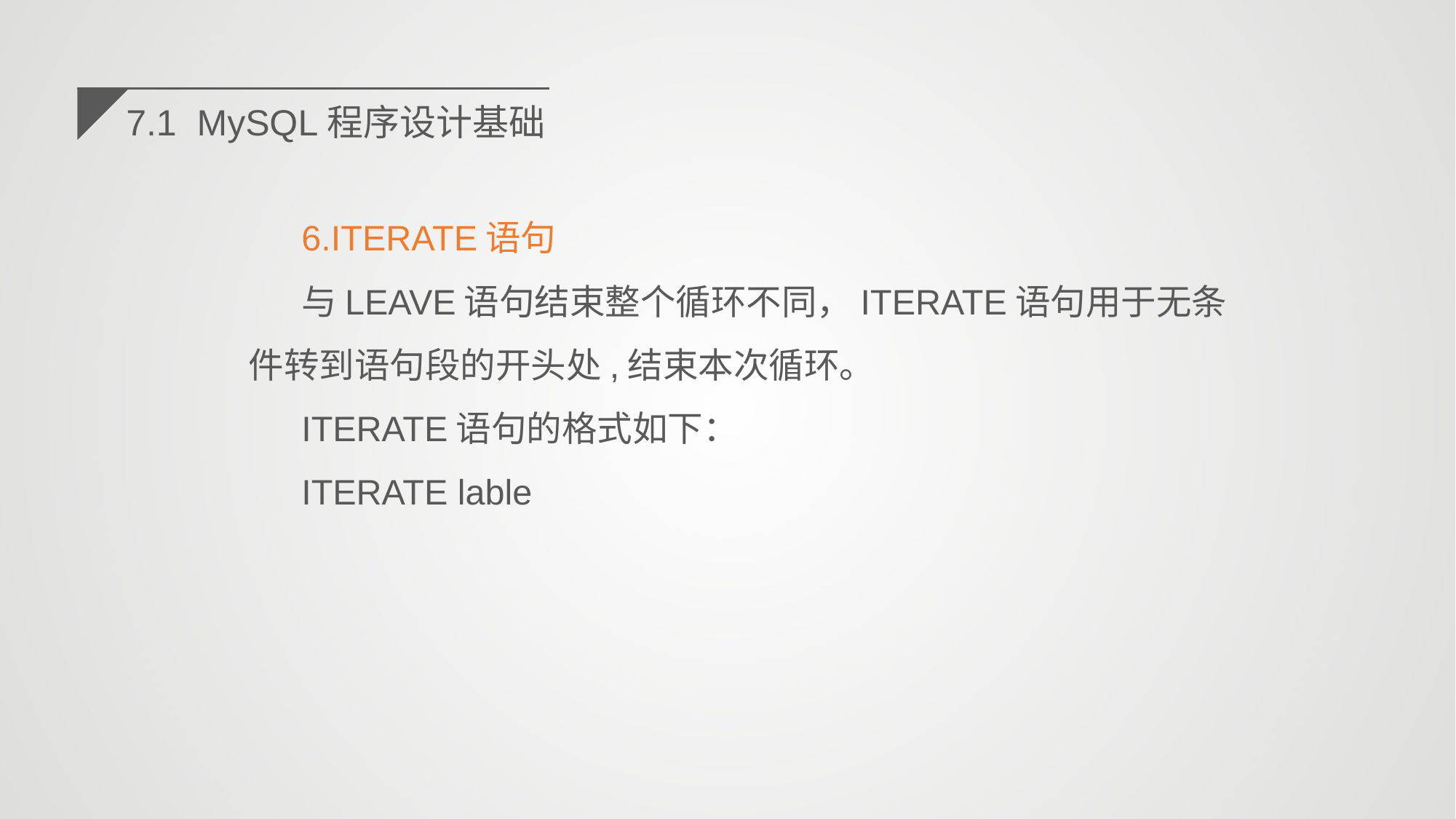

7.1  MySQL程序设计基础

6.ITERATE语句
与LEAVE语句结束整个循环不同，ITERATE语句用于无条件转到语句段的开头处,结束本次循环。
ITERATE语句的格式如下：
ITERATE lable